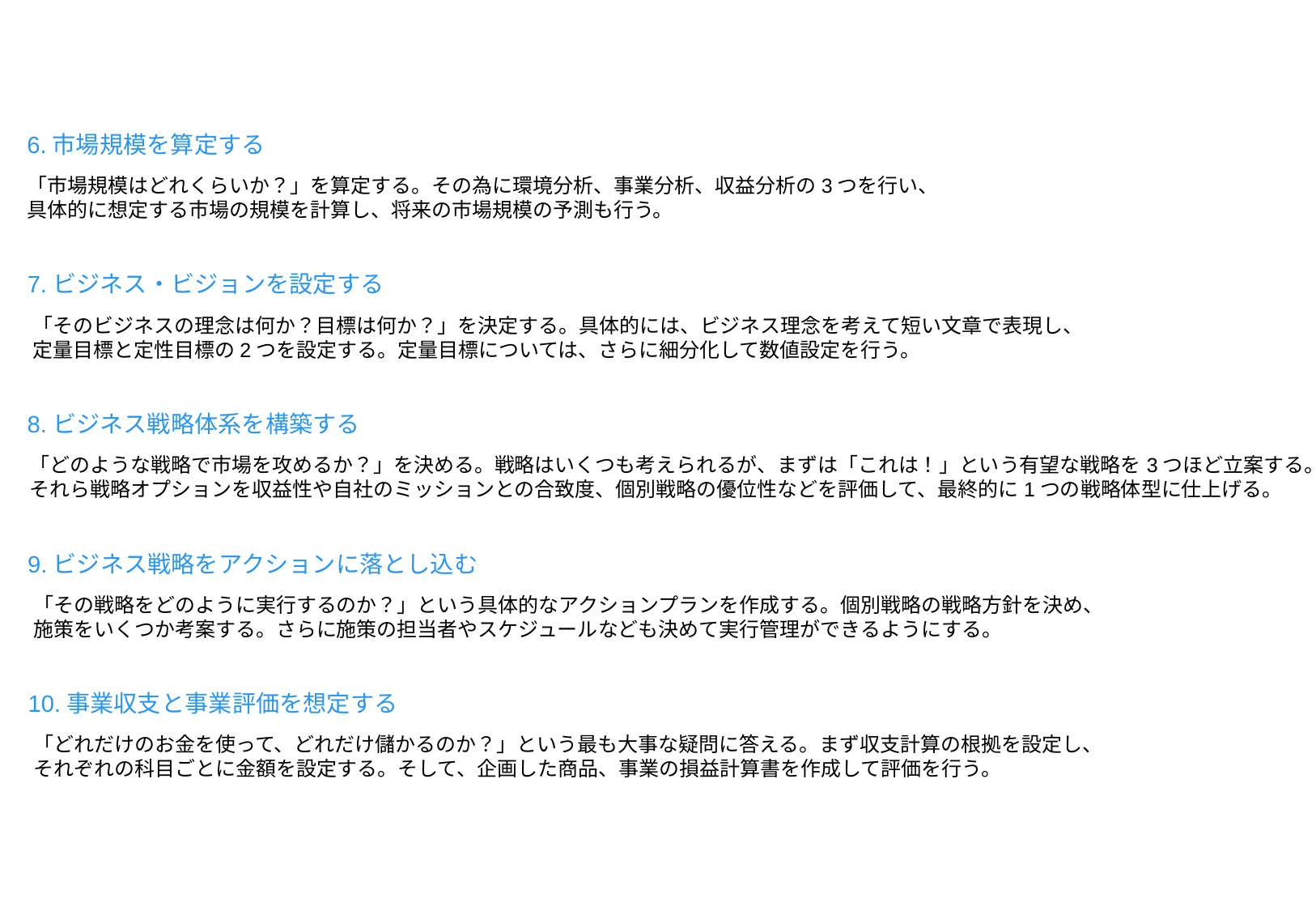

6.市場規模を算定する
「市場規模はどれくらいか？」を算定する。その為に環境分析、事業分析、収益分析の3つを行い、
具体的に想定する市場の規模を計算し、将来の市場規模の予測も行う。
7.ビジネス・ビジョンを設定する
「そのビジネスの理念は何か？目標は何か？」を決定する。具体的には、ビジネス理念を考えて短い文章で表現し、
定量目標と定性目標の2つを設定する。定量目標については、さらに細分化して数値設定を行う。
8.ビジネス戦略体系を構築する
「どのような戦略で市場を攻めるか？」を決める。戦略はいくつも考えられるが、まずは「これは！」という有望な戦略を3つほど立案する。
それら戦略オプションを収益性や自社のミッションとの合致度、個別戦略の優位性などを評価して、最終的に1つの戦略体型に仕上げる。
9.ビジネス戦略をアクションに落とし込む
「その戦略をどのように実行するのか？」という具体的なアクションプランを作成する。個別戦略の戦略方針を決め、
施策をいくつか考案する。さらに施策の担当者やスケジュールなども決めて実行管理ができるようにする。
10.事業収支と事業評価を想定する
「どれだけのお金を使って、どれだけ儲かるのか？」という最も大事な疑問に答える。まず収支計算の根拠を設定し、
それぞれの科目ごとに金額を設定する。そして、企画した商品、事業の損益計算書を作成して評価を行う。